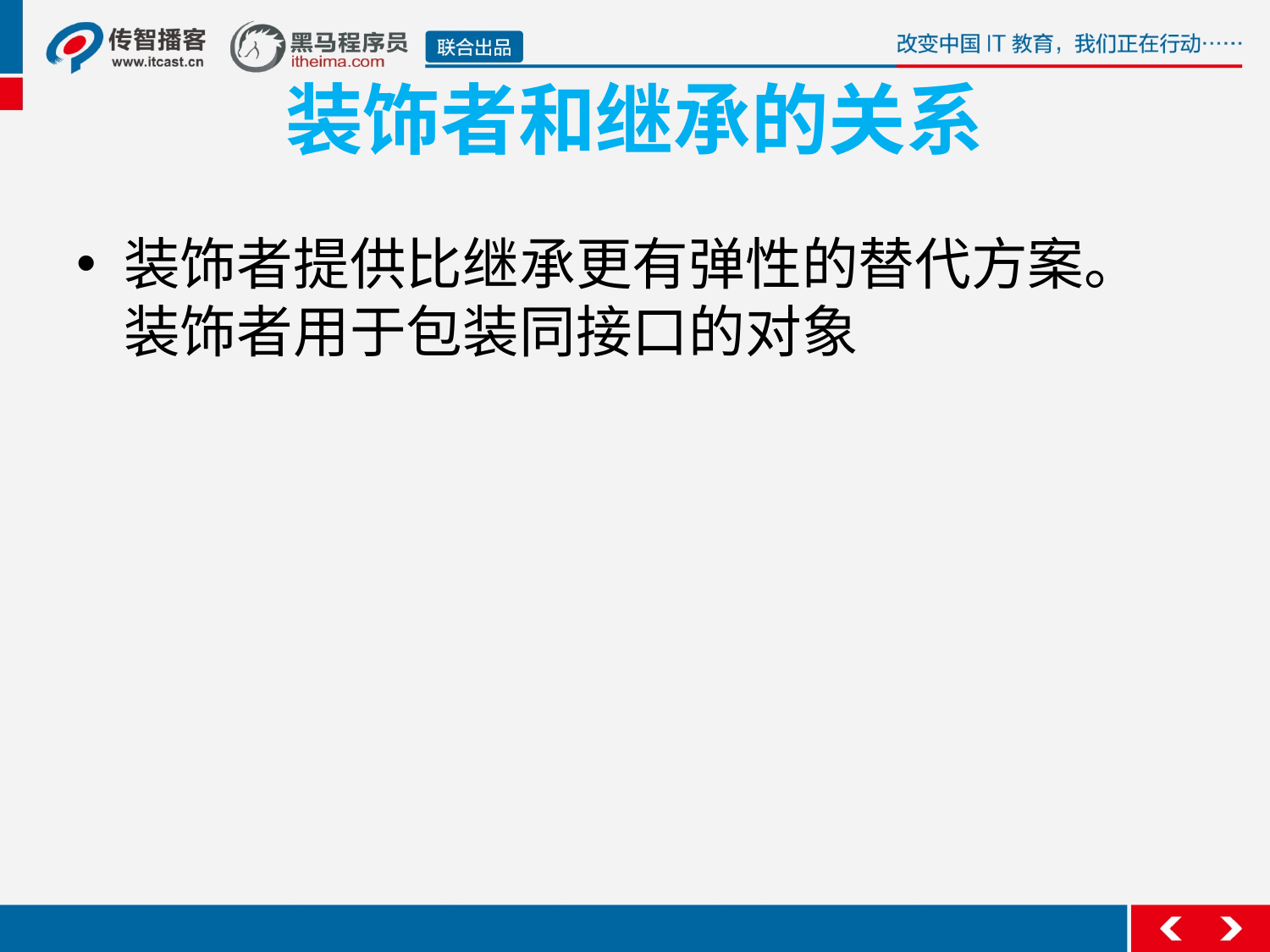

# 装饰者和继承的关系
装饰者提供比继承更有弹性的替代方案。 装饰者用于包装同接口的对象